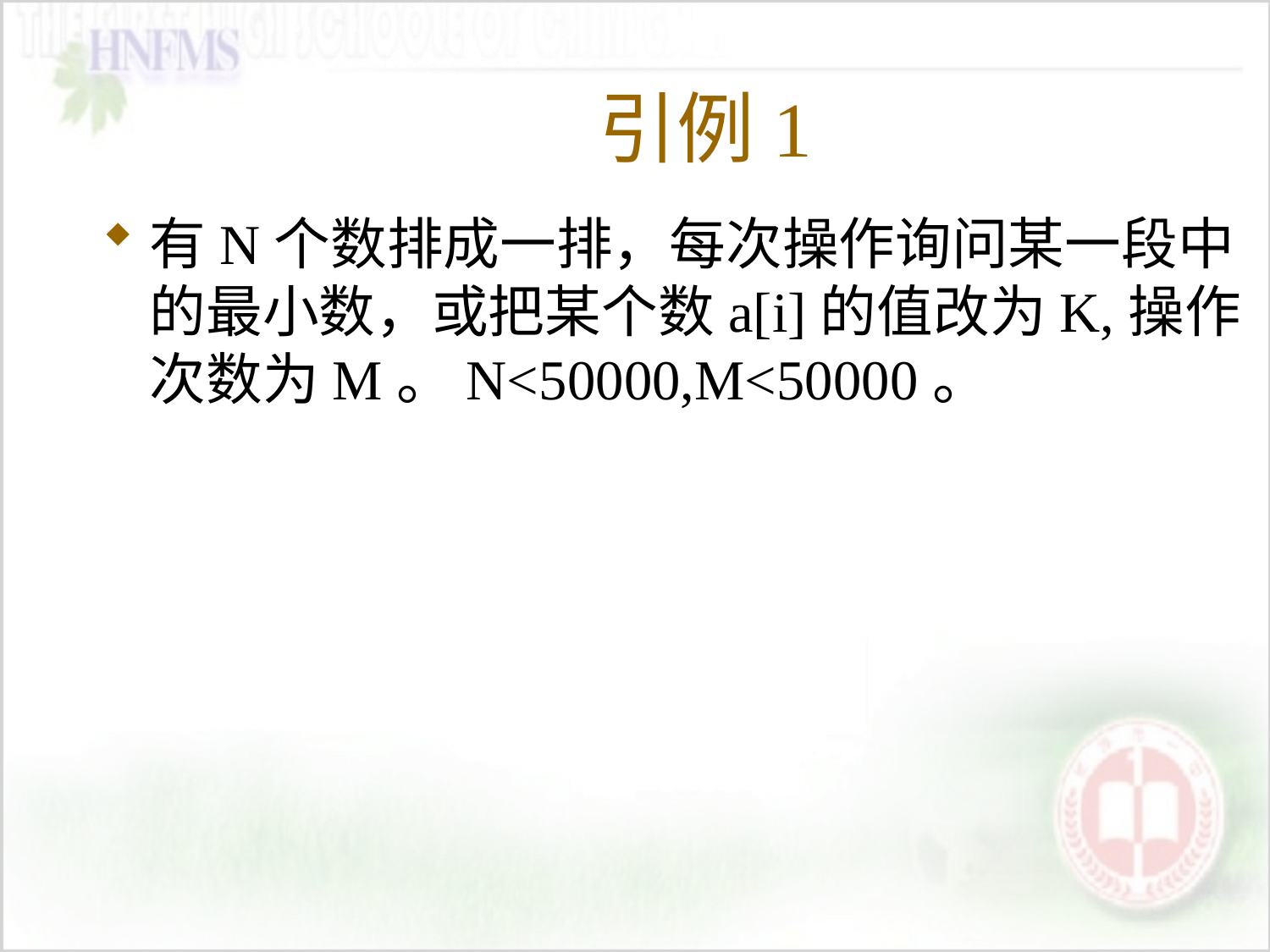

# 引例1
有N个数排成一排，每次操作询问某一段中的最小数，或把某个数a[i]的值改为K,操作次数为M。N<50000,M<50000。